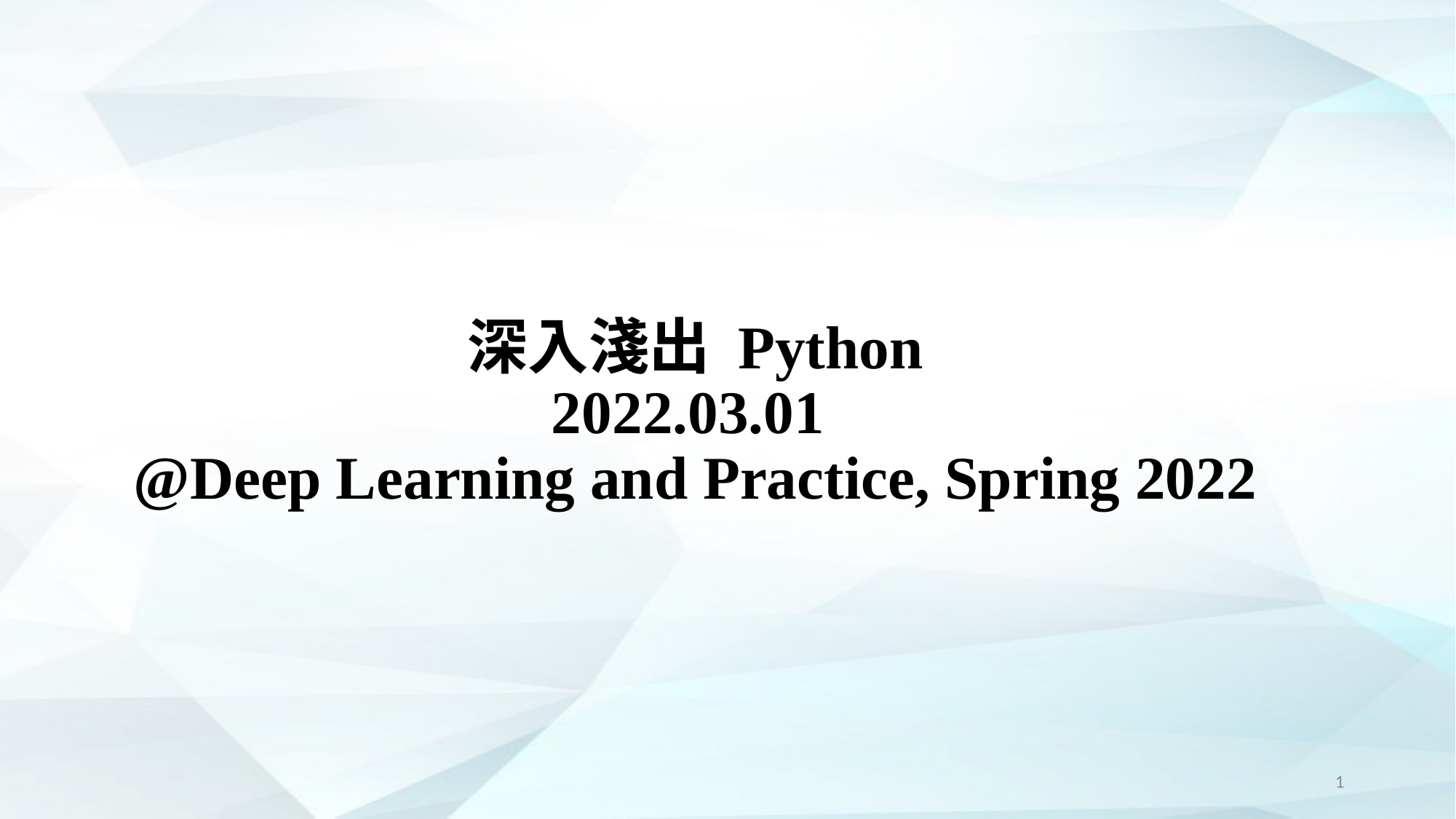

# 深入淺出 Python 2022.03.01 @Deep Learning and Practice, Spring 2022
1